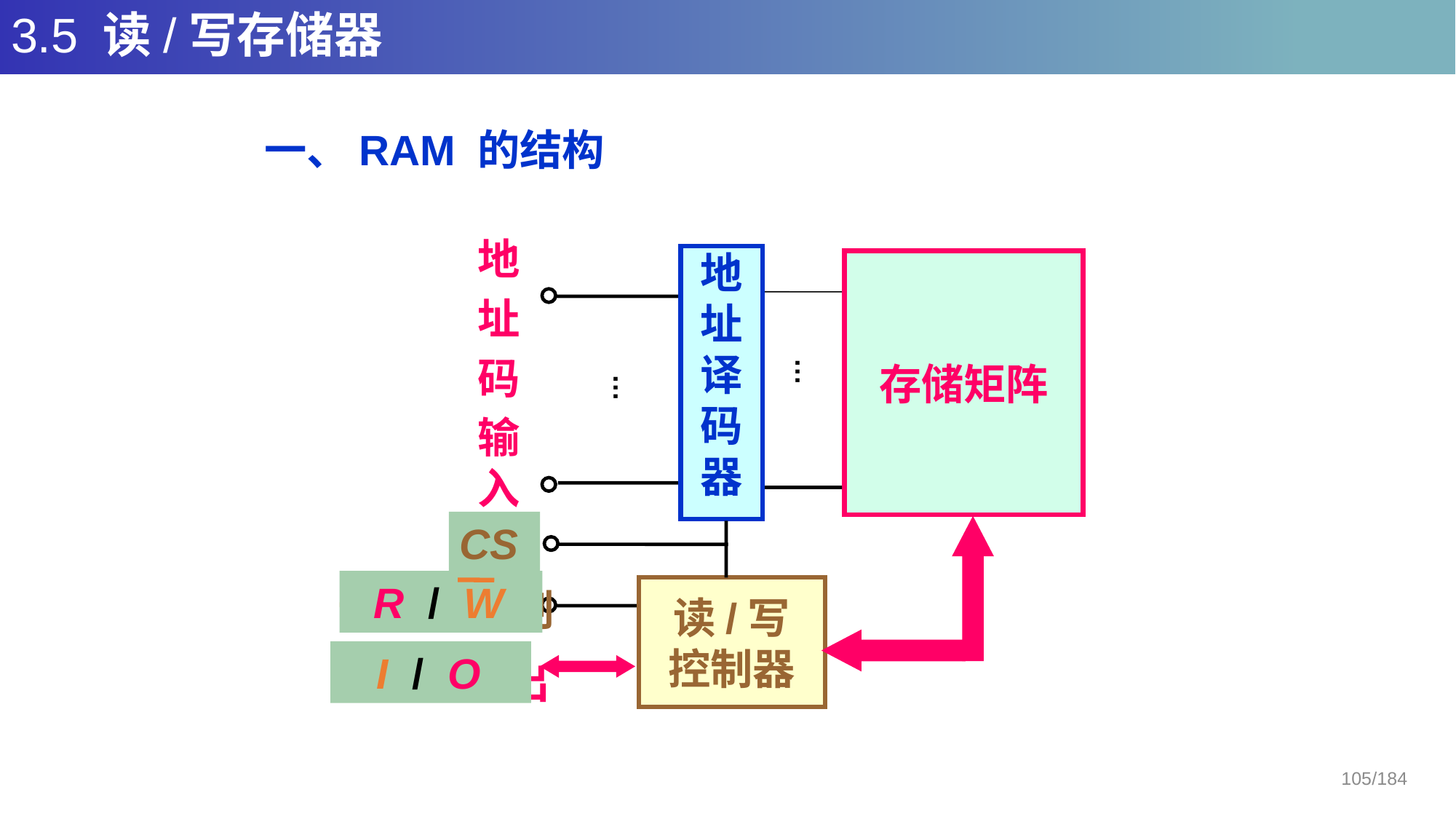

# 3.5 读/写存储器
一、RAM 的结构
地
址
码
输入

地
址
译
码
器

存储矩阵

…
…

片选

读/写
控制器
读/写控制

输入/输出

CS
  R  /  W

   I  /  O
105/184